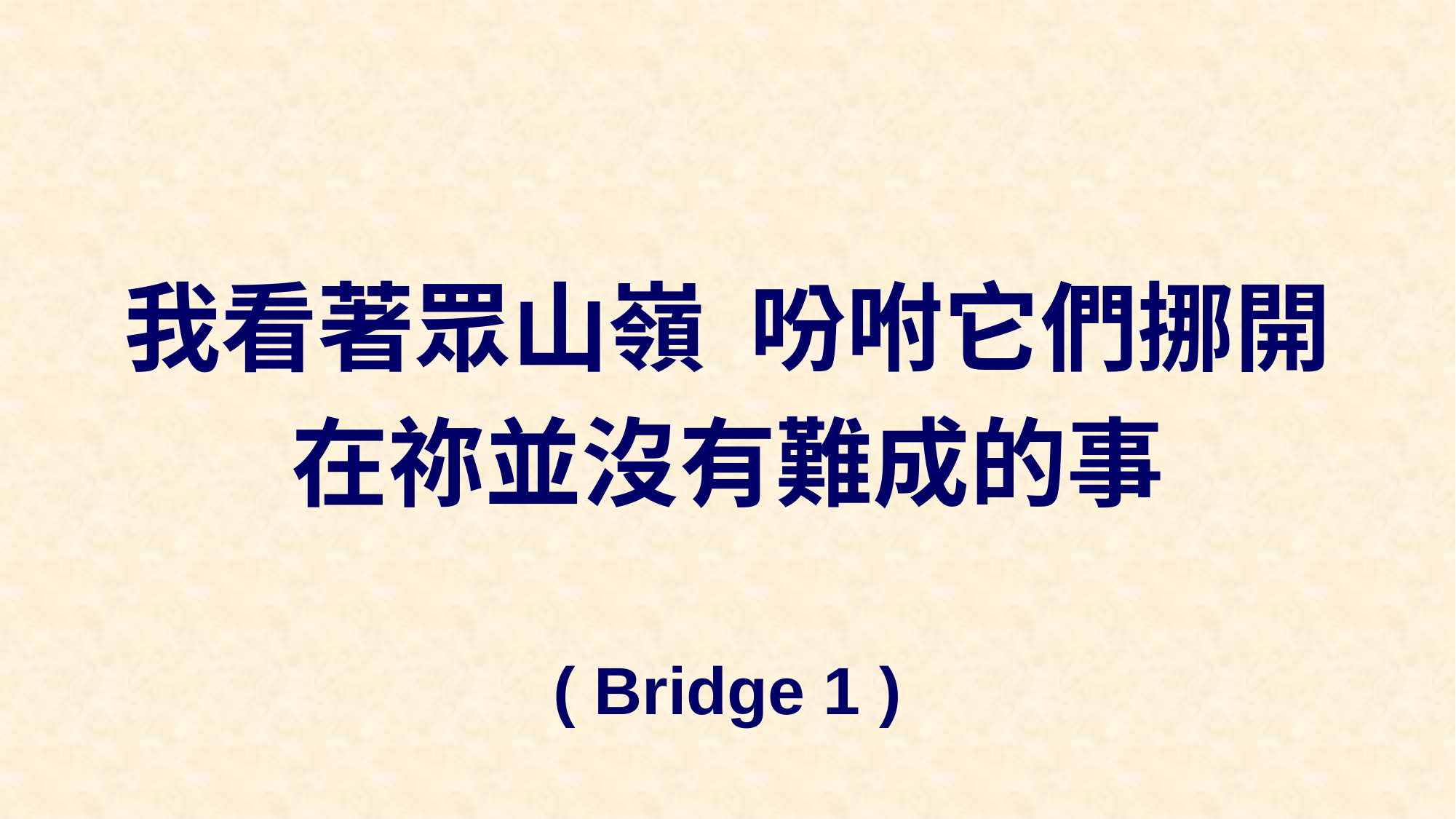

我看著眾山嶺  吩咐它們挪開
在祢並沒有難成的事
( Bridge 1 )